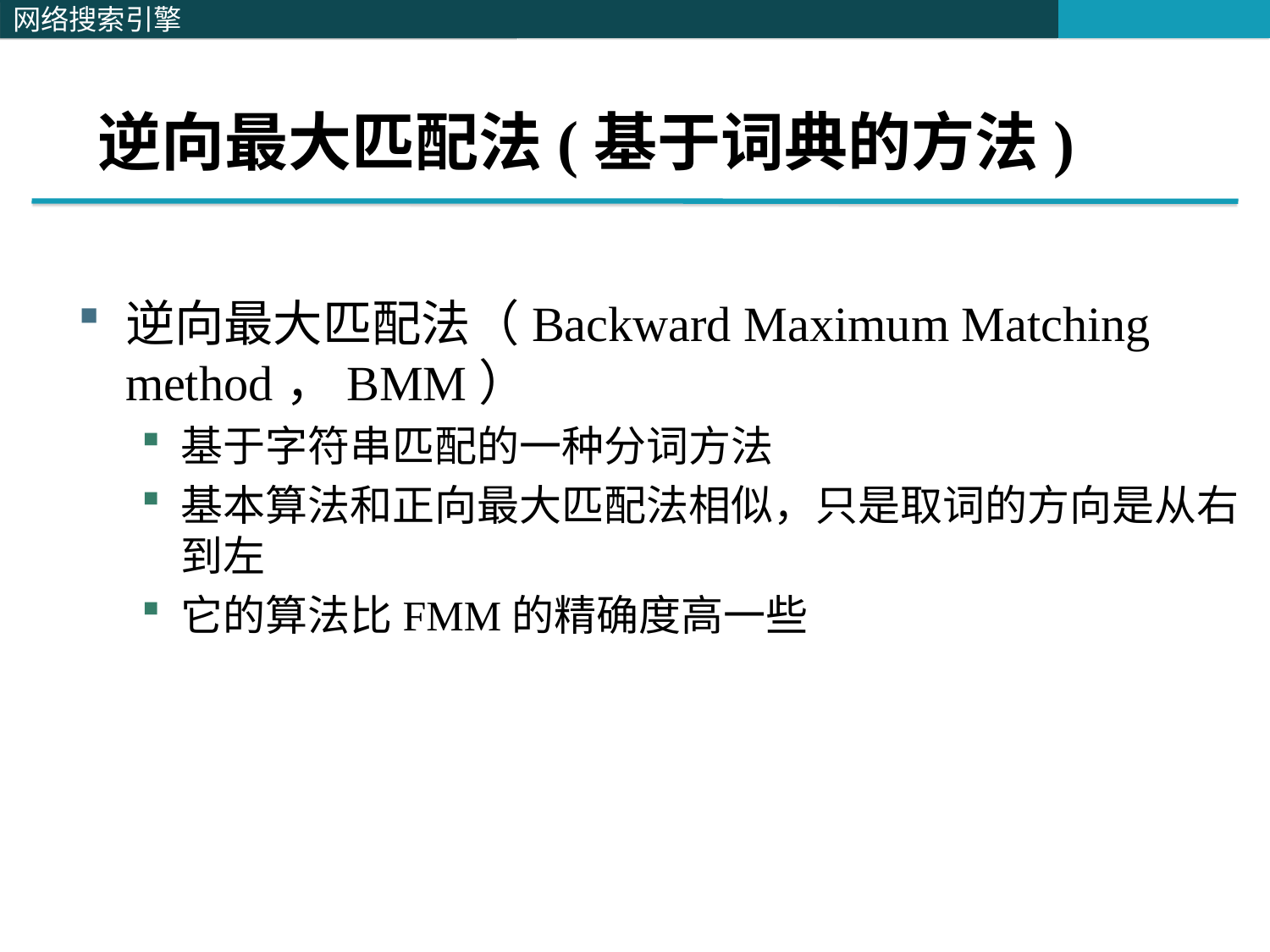

# 逆向最大匹配法(基于词典的方法)
逆向最大匹配法（Backward Maximum Matching method，BMM）
基于字符串匹配的一种分词方法
基本算法和正向最大匹配法相似，只是取词的方向是从右到左
它的算法比FMM的精确度高一些